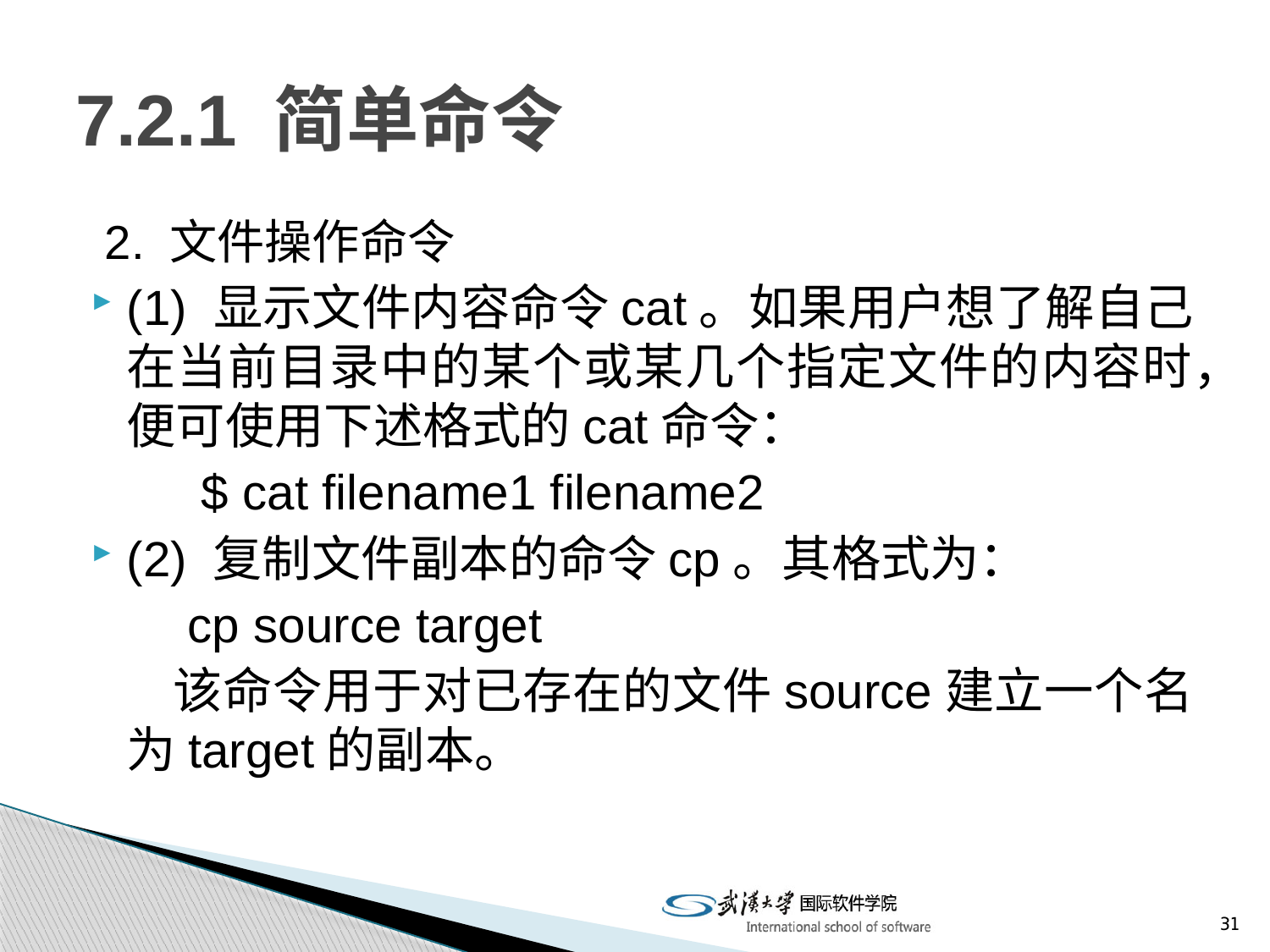

# 7.2.1 简单命令
 2. 文件操作命令
(1) 显示文件内容命令cat。如果用户想了解自己在当前目录中的某个或某几个指定文件的内容时，便可使用下述格式的cat命令：
        $ cat filename1 filename2
(2) 复制文件副本的命令cp。其格式为：
       cp source target
      该命令用于对已存在的文件source建立一个名为target的副本。
31